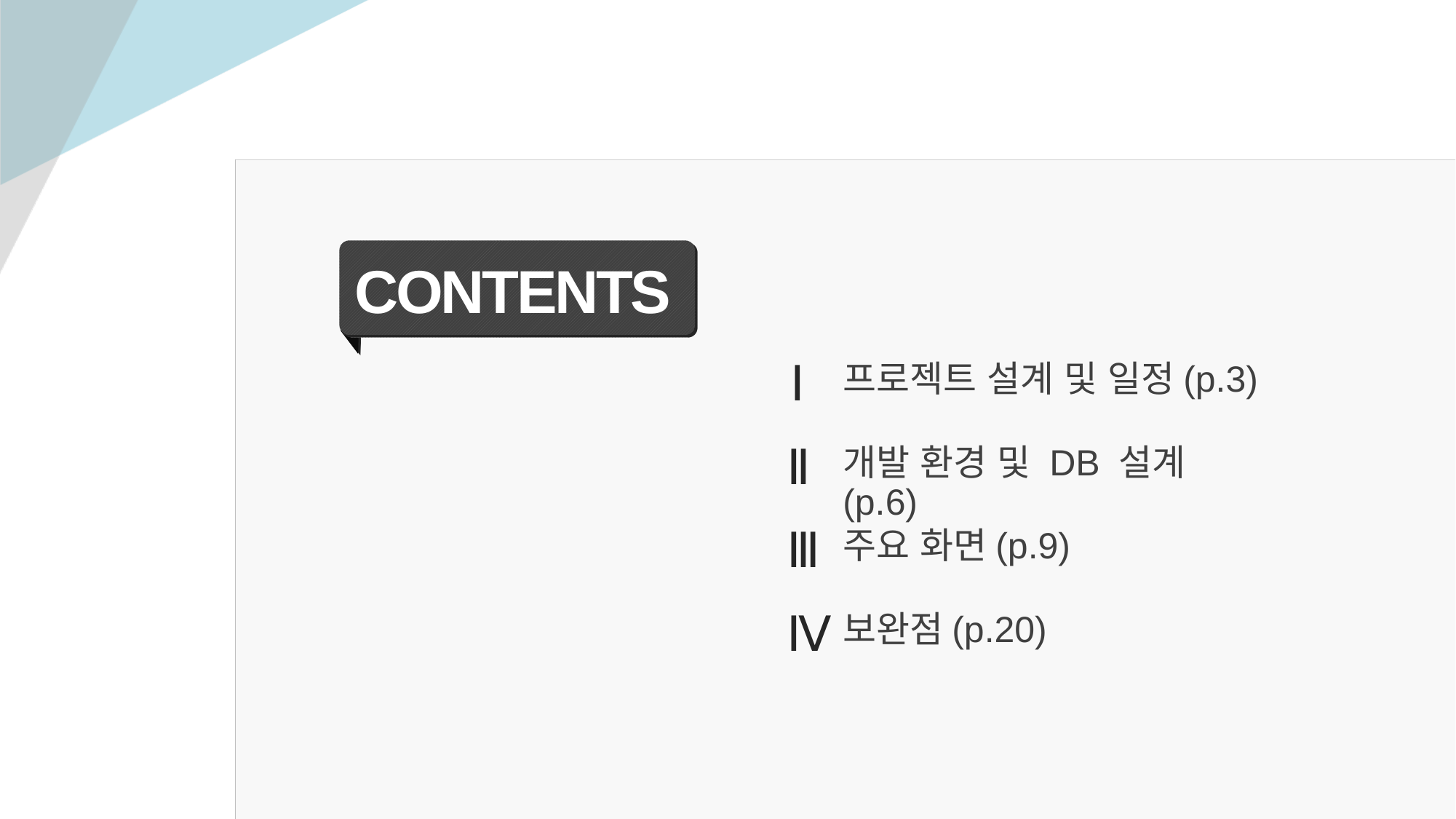

CONTENTS

프로젝트 설계 및 일정(p.3)
Ⅰ
개발 환경 및 DB 설계(p.6)
Ⅱ
주요 화면(p.9)
Ⅲ
보완점(p.20)
Ⅳ